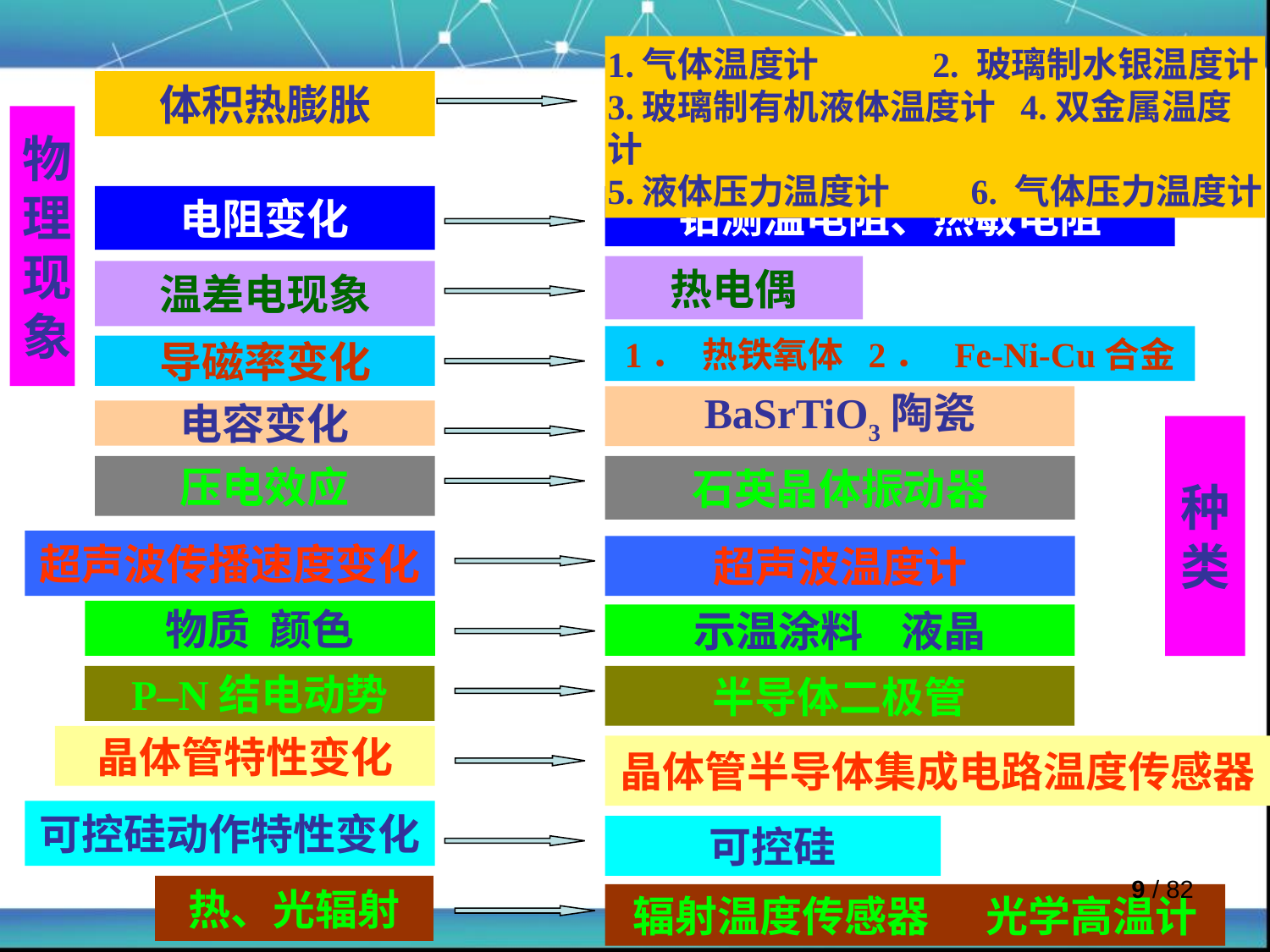

1.气体温度计             2. 玻璃制水银温度计
3.玻璃制有机液体温度计  4.双金属温度计
5.液体压力温度计         6. 气体压力温度计

体积热膨胀

物理现象

电阻变化
铂测温电阻、热敏电阻

热电偶
温差电现象

1．  热铁氧体  2．  Fe-Ni-Cu合金
导磁率变化

BaSrTiO3陶瓷
电容变化
种类

压电效应
石英晶体振动器

超声波传播速度变化
超声波温度计

物质  颜色
示温涂料    液晶

P–N结电动势
半导体二极管

晶体管特性变化
晶体管半导体集成电路温度传感器

可控硅动作特性变化
可控硅

热、光辐射
辐射温度传感器      光学高温计

9 / 82